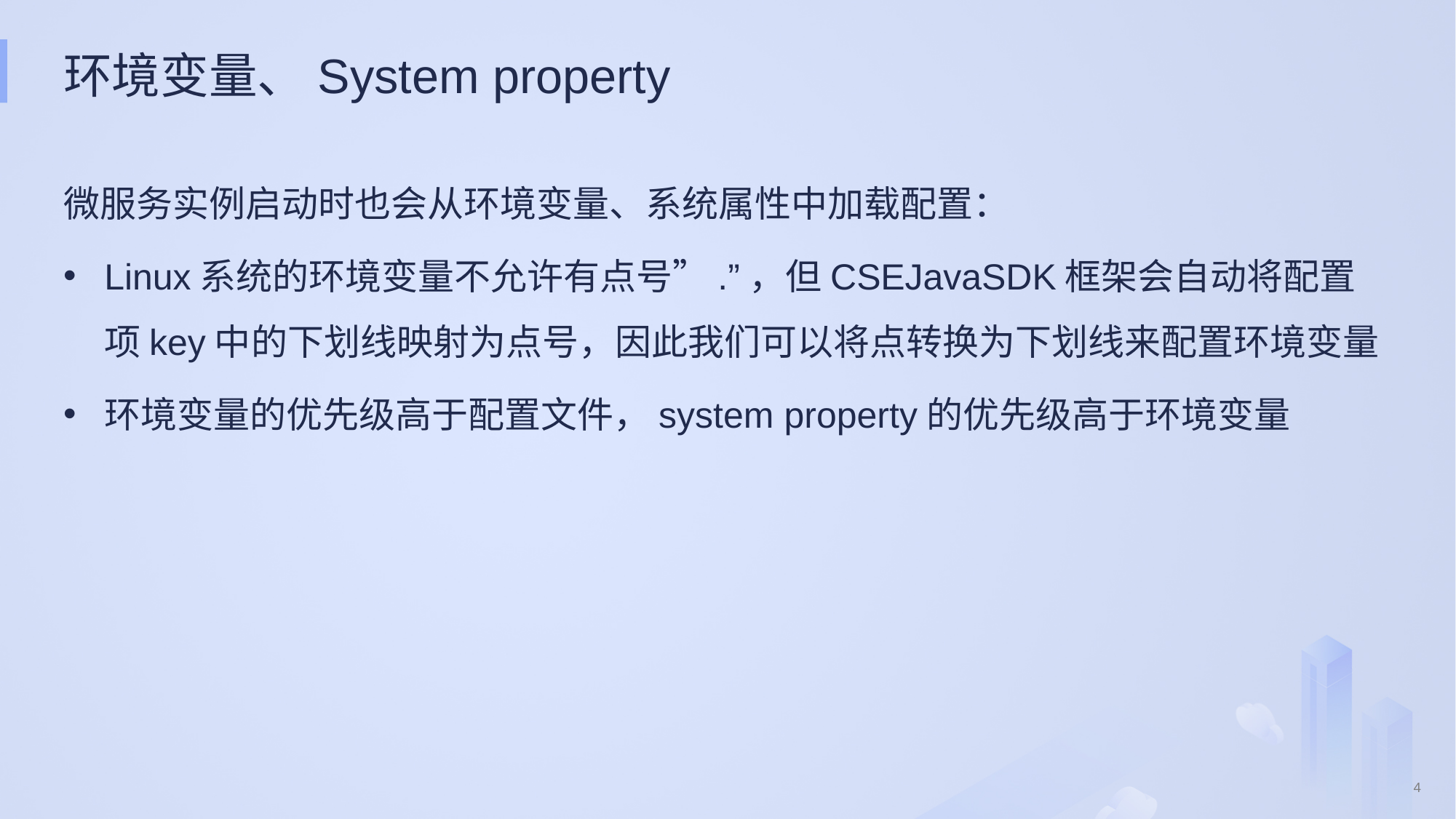

# 环境变量、System property
微服务实例启动时也会从环境变量、系统属性中加载配置：
Linux系统的环境变量不允许有点号”.”，但CSEJavaSDK框架会自动将配置项key中的下划线映射为点号，因此我们可以将点转换为下划线来配置环境变量
环境变量的优先级高于配置文件，system property的优先级高于环境变量